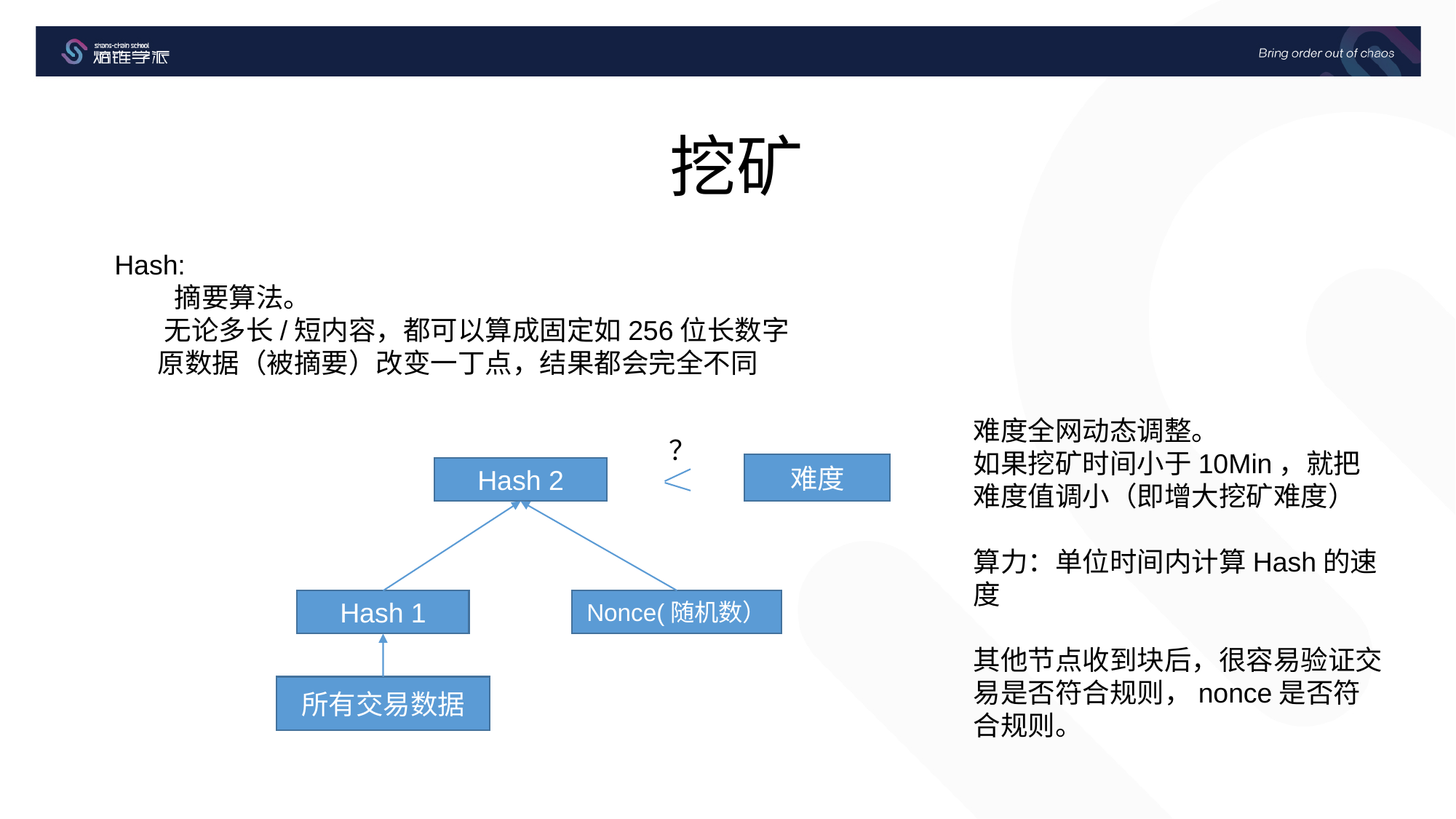

# 挖矿
Hash:
       摘要算法。
       无论多长/短内容，都可以算成固定如256位长数字
       原数据（被摘要）改变一丁点，结果都会完全不同

难度全网动态调整。
如果挖矿时间小于10Min，就把难度值调小（即增大挖矿难度）

算力：单位时间内计算Hash的速度

其他节点收到块后，很容易验证交易是否符合规则，nonce是否符合规则。
？
难度
Hash 2
Nonce(随机数）
Hash 1
所有交易数据